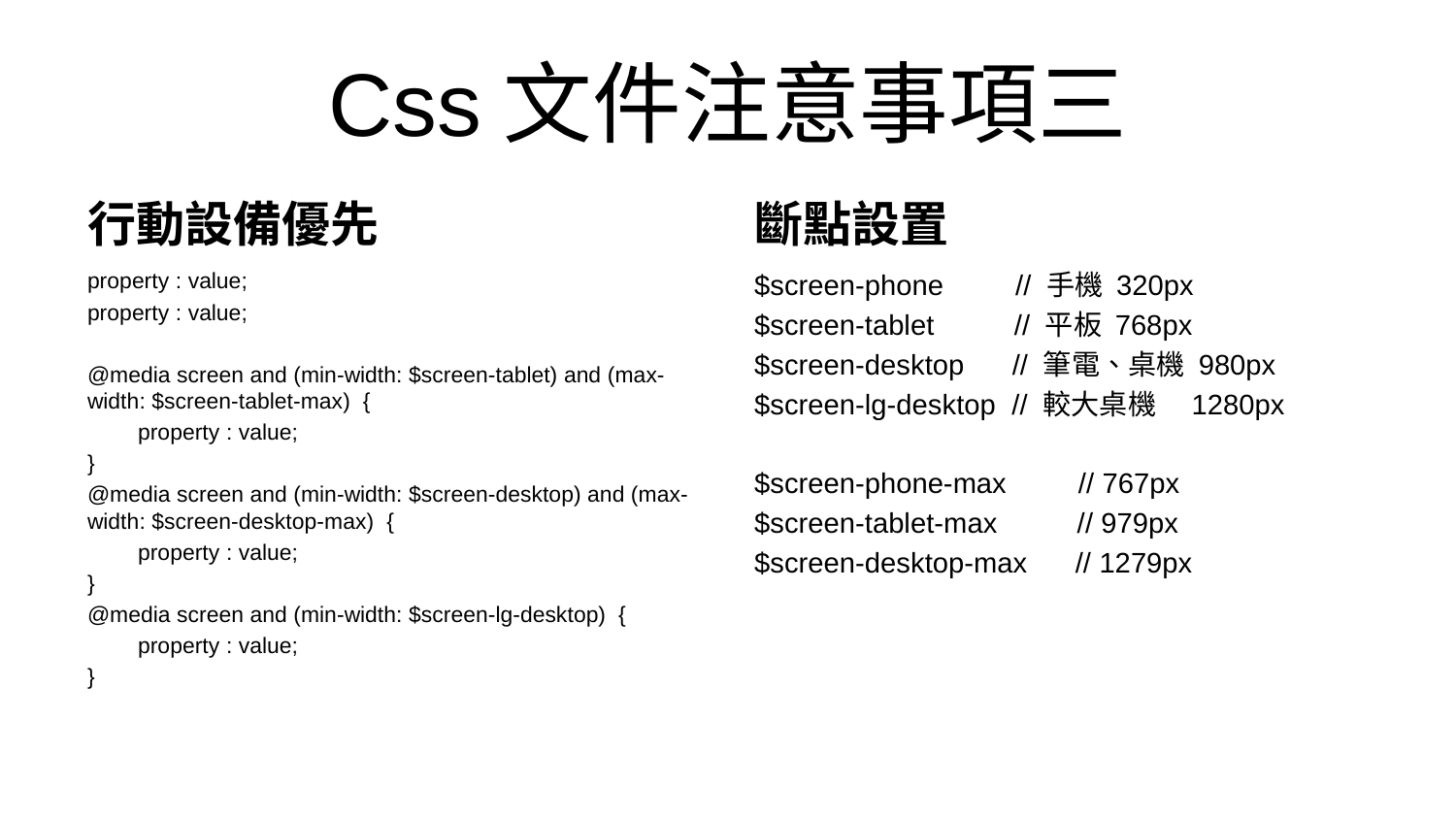

# Css文件注意事項三
行動設備優先
斷點設置
property : value;
property : value;

@media screen and (min-width: $screen-tablet) and (max-width: $screen-tablet-max)  {
        property : value;
}
@media screen and (min-width: $screen-desktop) and (max-width: $screen-desktop-max)  {
        property : value;
}
@media screen and (min-width: $screen-lg-desktop)  {
        property : value;
}
$screen-phone         // 手機 320px
$screen-tablet          // 平板 768px
$screen-desktop      // 筆電、桌機 980px
$screen-lg-desktop  // 較大桌機　1280px

$screen-phone-max         // 767px
$screen-tablet-max          // 979px
$screen-desktop-max      // 1279px